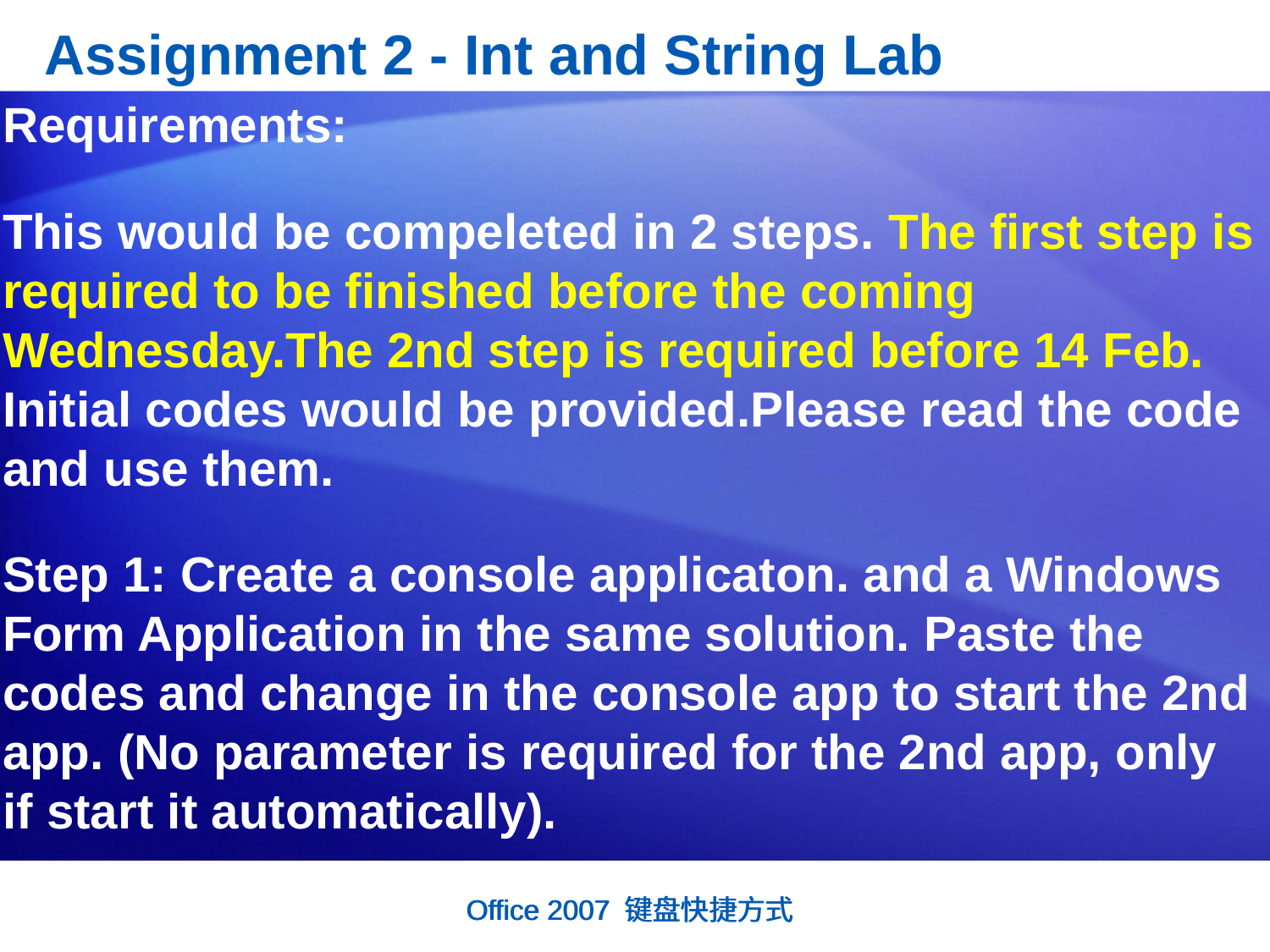

Assignment 2 - Int and String Lab
Requirements:
This would be compeleted in 2 steps. The first step is required to be finished before the coming Wednesday.The 2nd step is required before 14 Feb. Initial codes would be provided.Please read the code and use them.
Step 1: Create a console applicaton. and a Windows Form Application in the same solution. Paste the codes and change in the console app to start the 2nd app. (No parameter is required for the 2nd app, only if start it automatically).

Office 2007 键盘快捷方式
Office 2007 键盘快捷方式